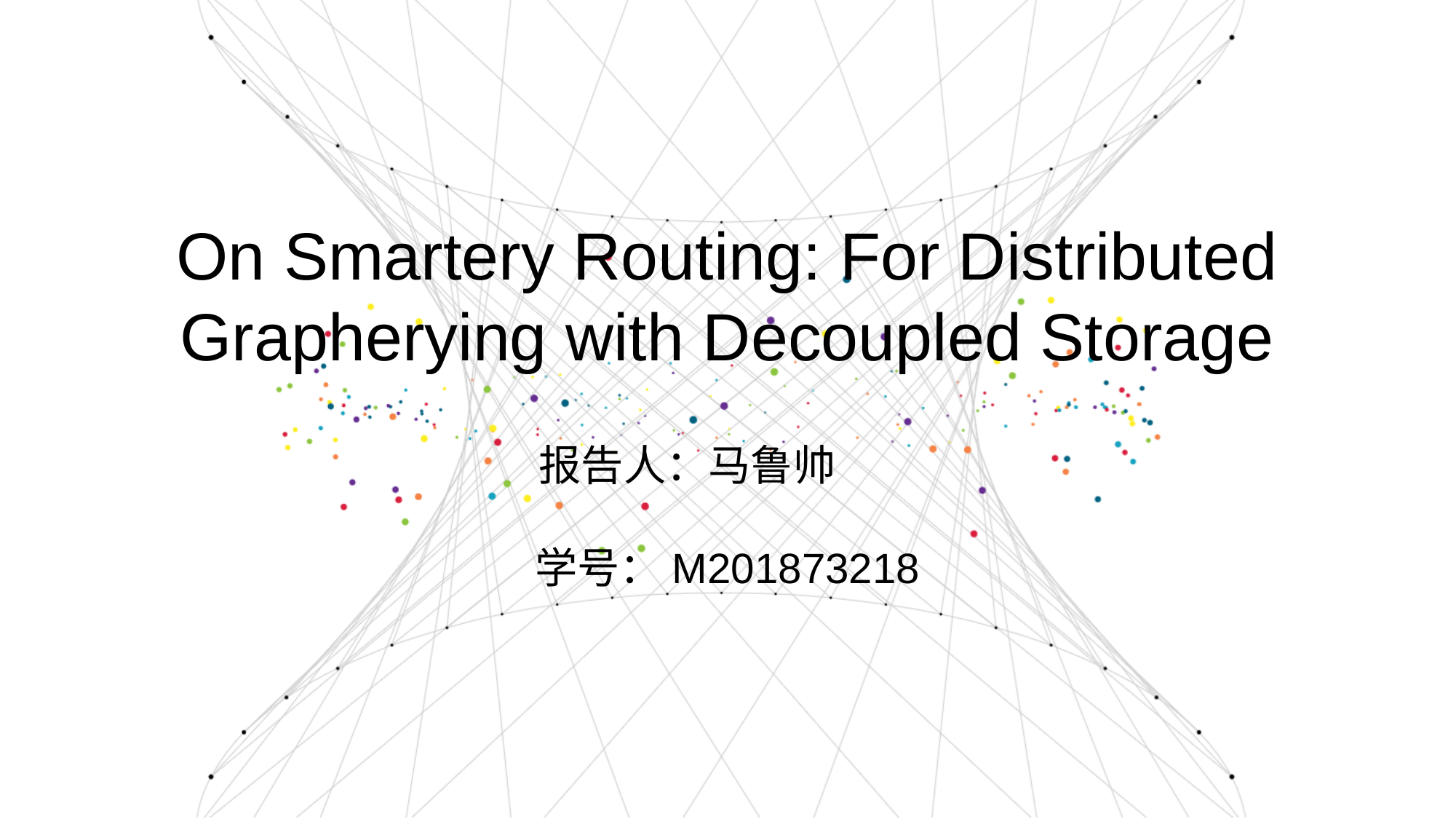

On Smartery Routing: For Distributed
Grapherying with Decoupled Storage
报告人：马鲁帅
学号：M201873218